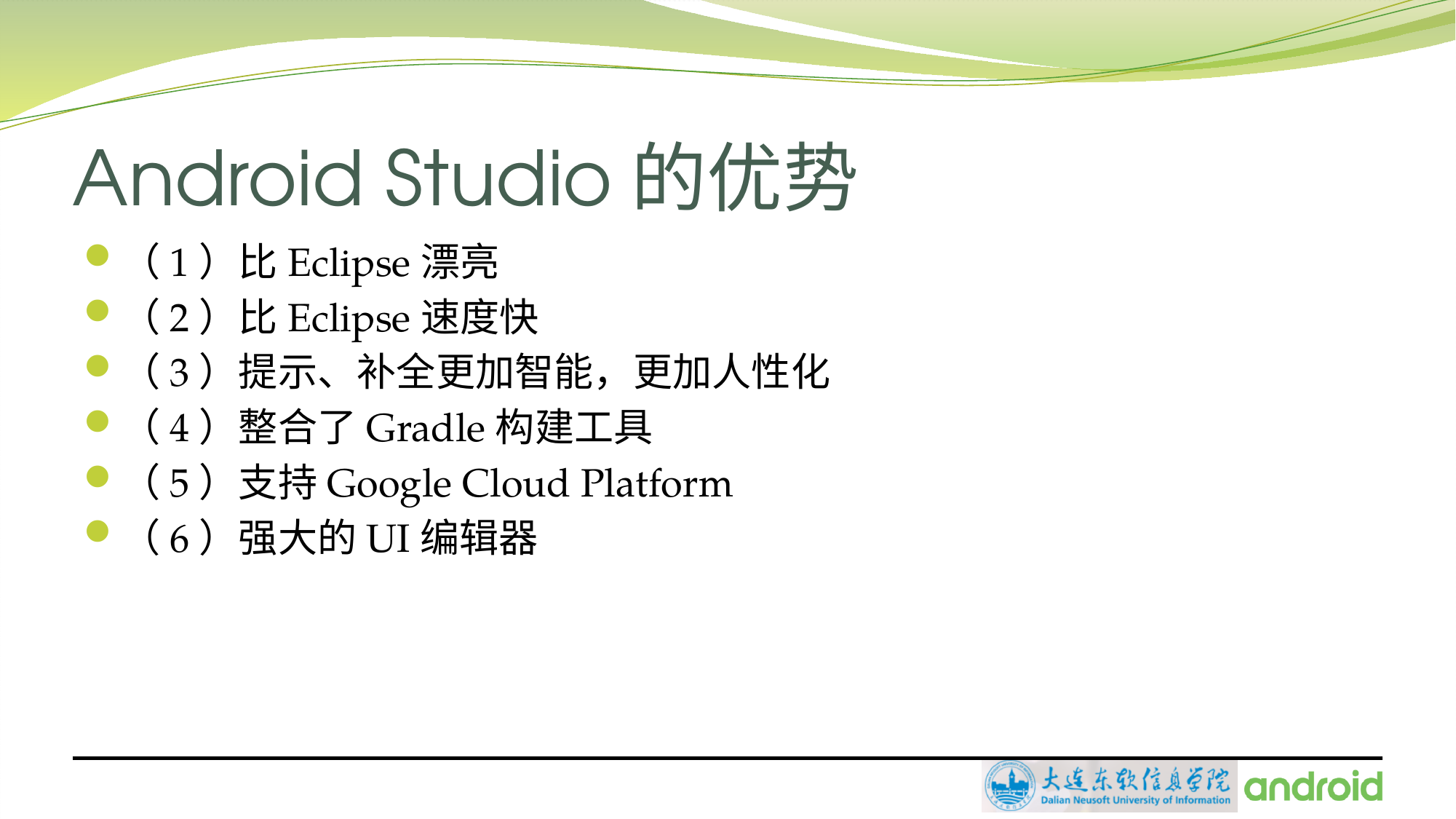

# Android Studio的优势
（1）比Eclipse漂亮
（2）比Eclipse速度快
（3）提示、补全更加智能，更加人性化
（4）整合了Gradle构建工具
（5）支持Google Cloud Platform
（6）强大的UI编辑器